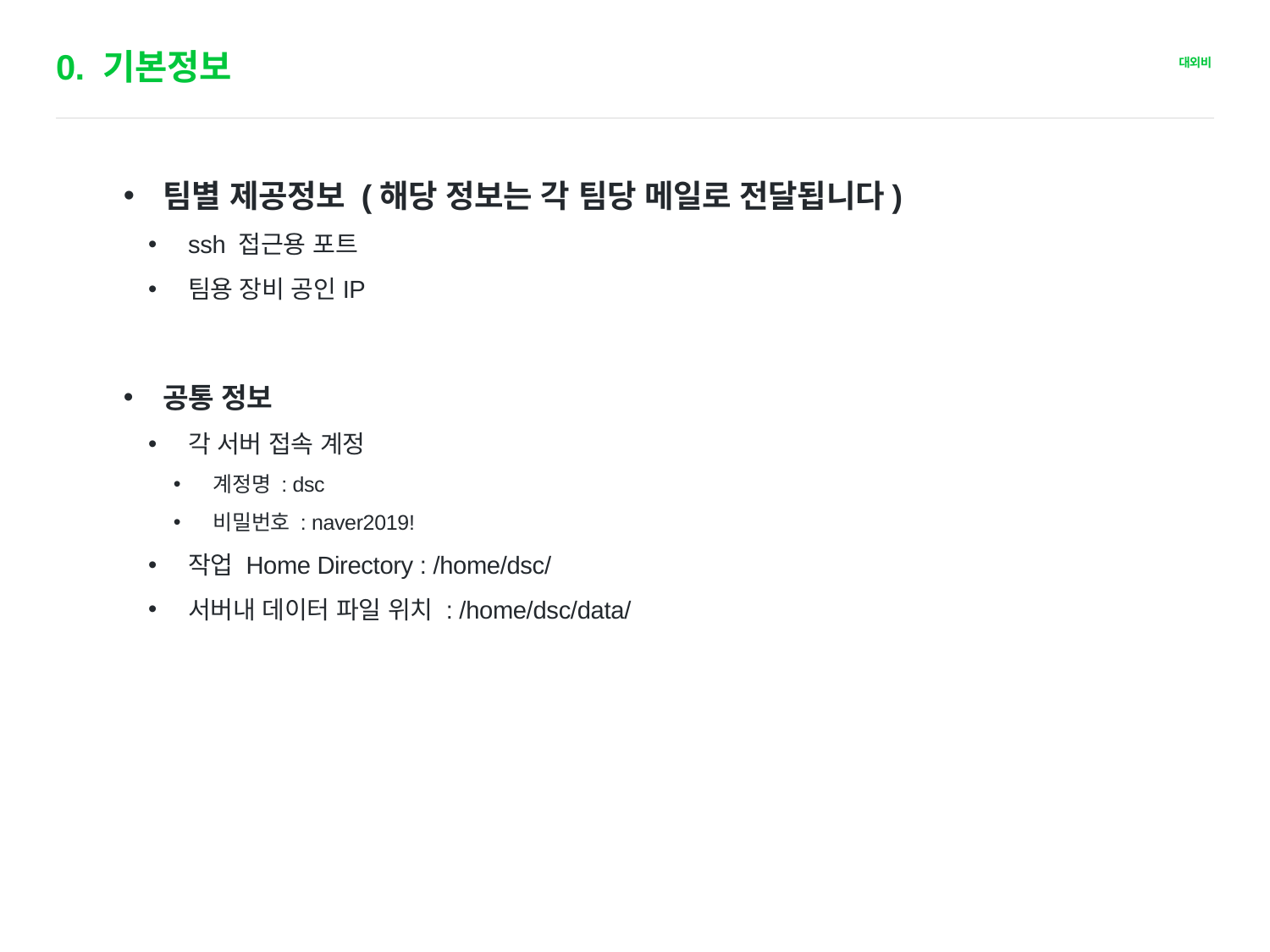

# 0. 기본정보
팀별 제공정보 (해당 정보는 각 팀당 메일로 전달됩니다)
ssh 접근용 포트
팀용 장비 공인IP

공통 정보
각 서버 접속 계정
계정명 : dsc
비밀번호 : naver2019!
작업 Home Directory : /home/dsc/
서버내 데이터 파일 위치 : /home/dsc/data/